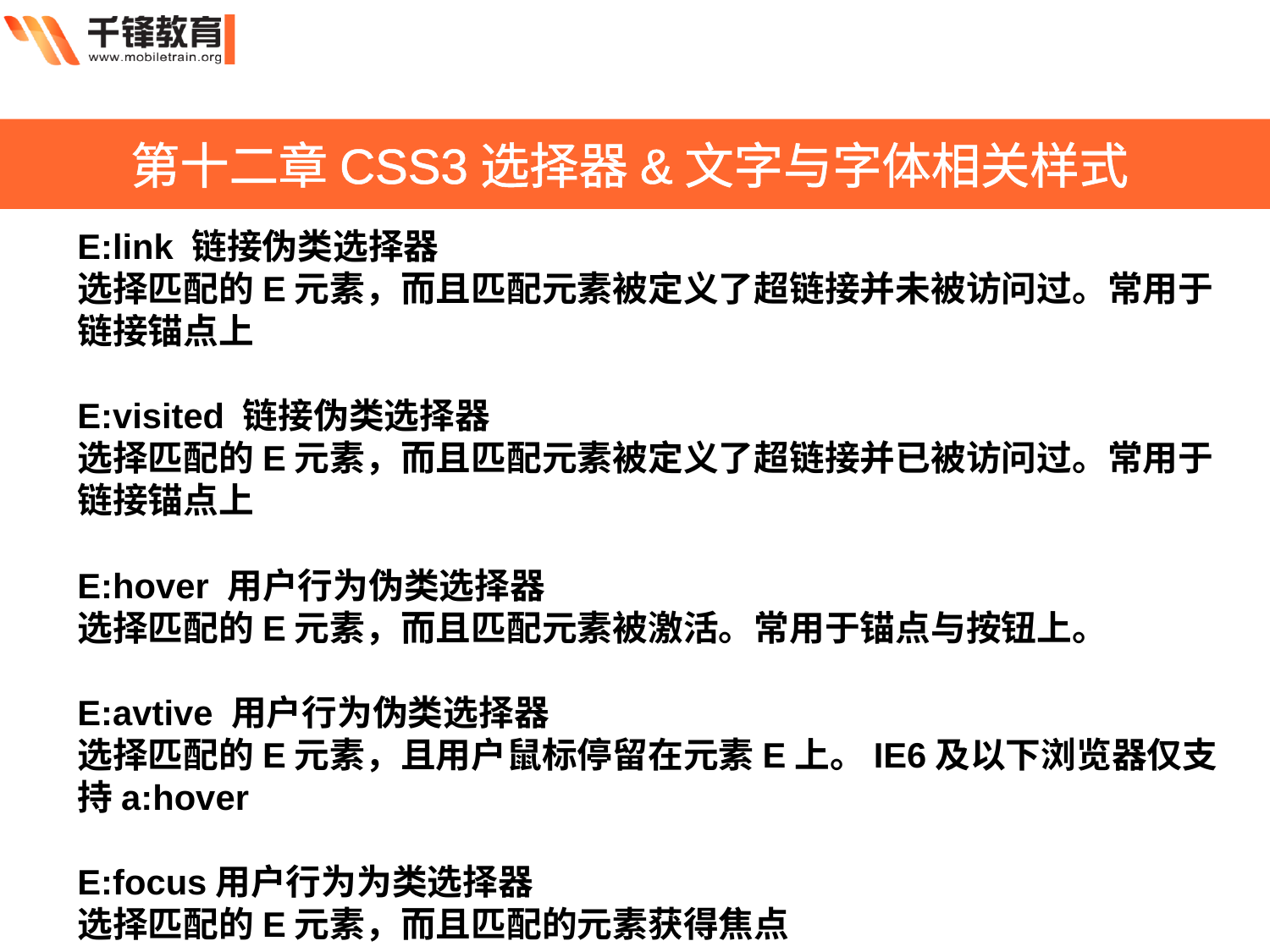

第十二章CSS3选择器&文字与字体相关样式
E:link 链接伪类选择器
选择匹配的E元素，而且匹配元素被定义了超链接并未被访问过。常用于链接锚点上

E:visited 链接伪类选择器
选择匹配的E元素，而且匹配元素被定义了超链接并已被访问过。常用于链接锚点上

E:hover 用户行为伪类选择器
选择匹配的E元素，而且匹配元素被激活。常用于锚点与按钮上。

E:avtive 用户行为伪类选择器
选择匹配的E元素，且用户鼠标停留在元素E上。IE6及以下浏览器仅支持a:hover

E:focus用户行为为类选择器
选择匹配的E元素，而且匹配的元素获得焦点